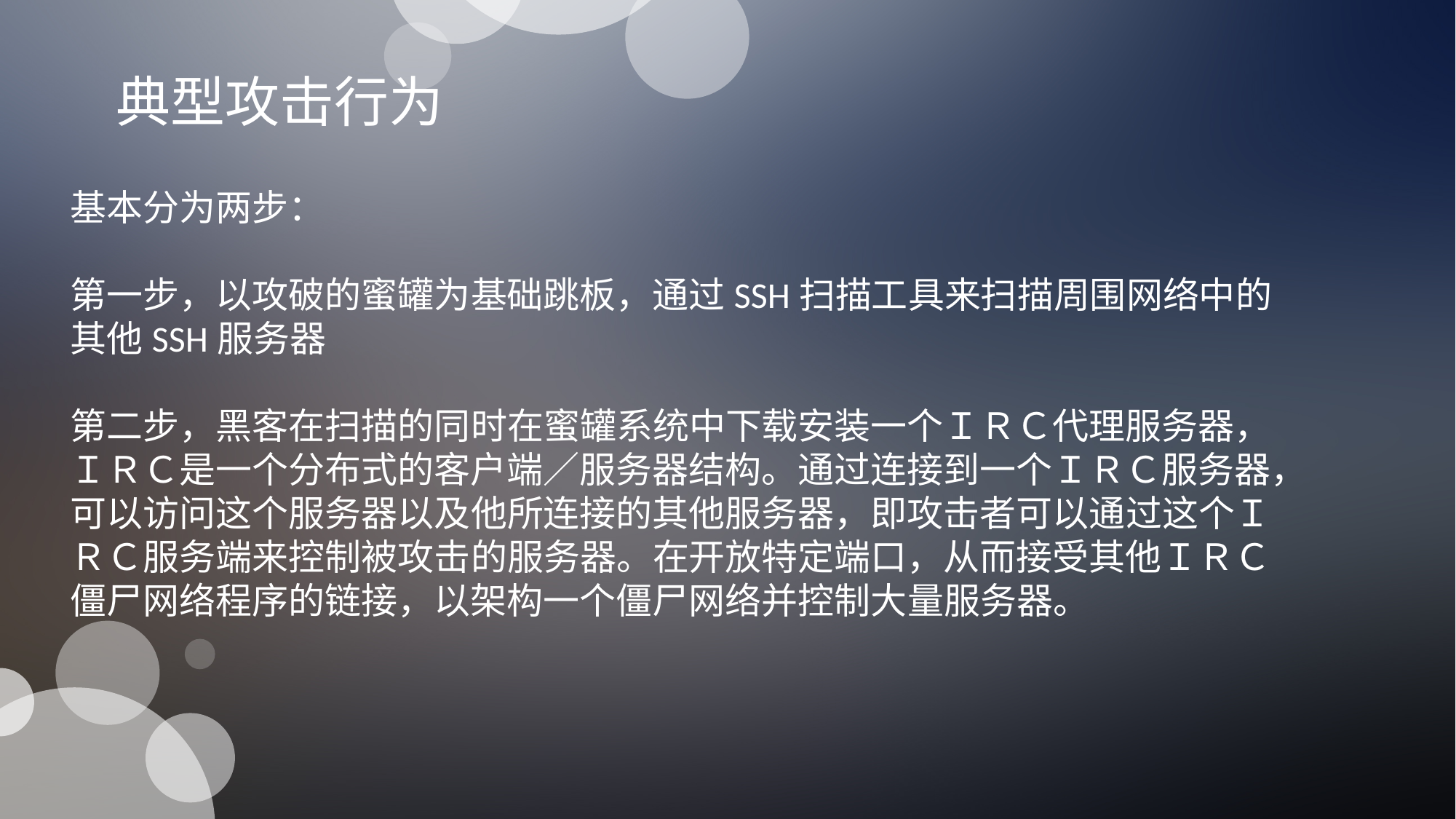

典型攻击行为
基本分为两步：

第一步，以攻破的蜜罐为基础跳板，通过SSH扫描工具来扫描周围网络中的其他SSH服务器

第二步，黑客在扫描的同时在蜜罐系统中下载安装一个ＩＲＣ代理服务器，ＩＲＣ是一个分布式的客户端／服务器结构。通过连接到一个ＩＲＣ服务器，可以访问这个服务器以及他所连接的其他服务器，即攻击者可以通过这个ＩＲＣ服务端来控制被攻击的服务器。在开放特定端口，从而接受其他ＩＲＣ僵尸网络程序的链接，以架构一个僵尸网络并控制大量服务器。